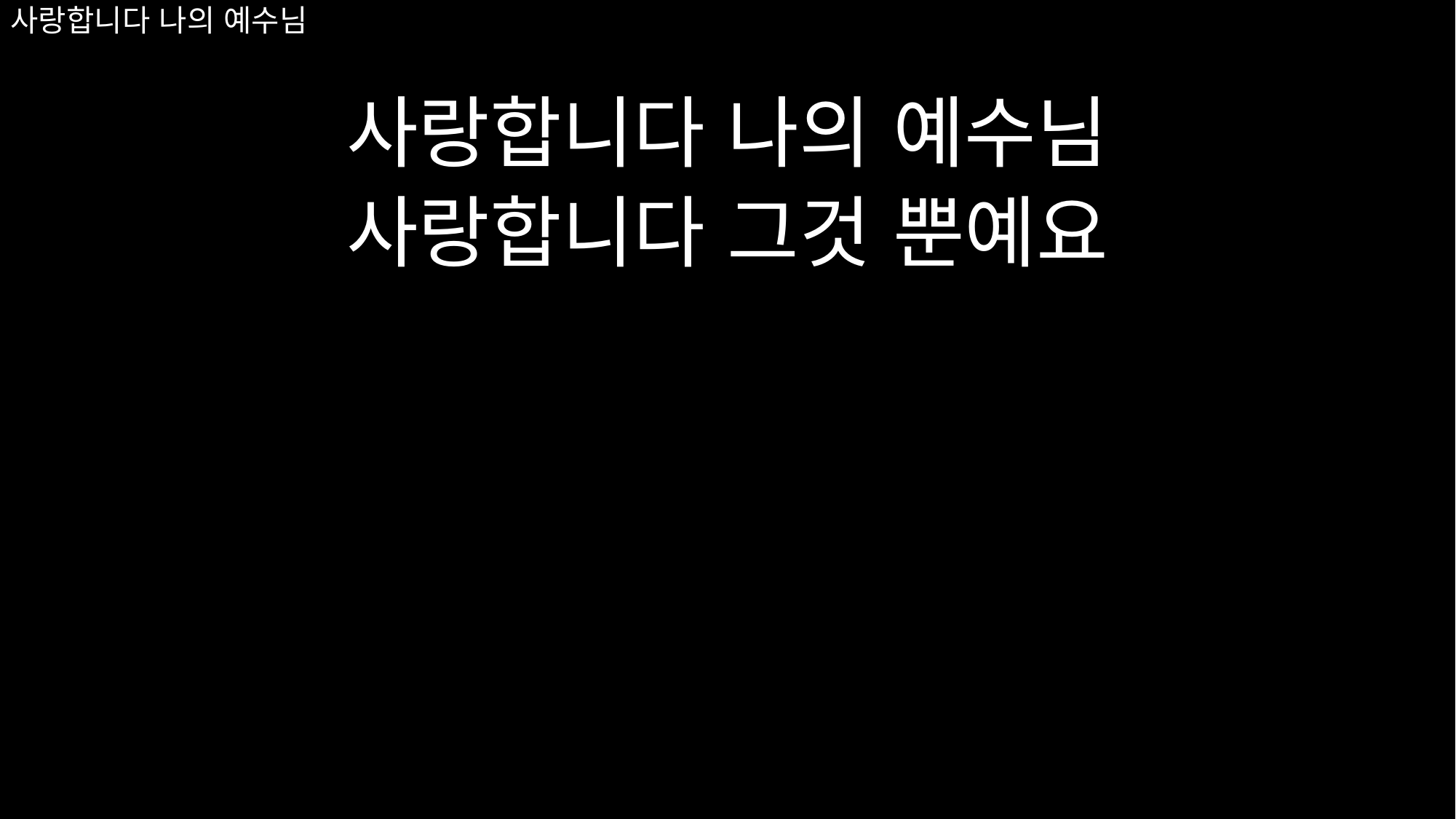

# 사랑합니다 나의 예수님
사랑합니다 나의 예수님
사랑합니다 그것 뿐예요